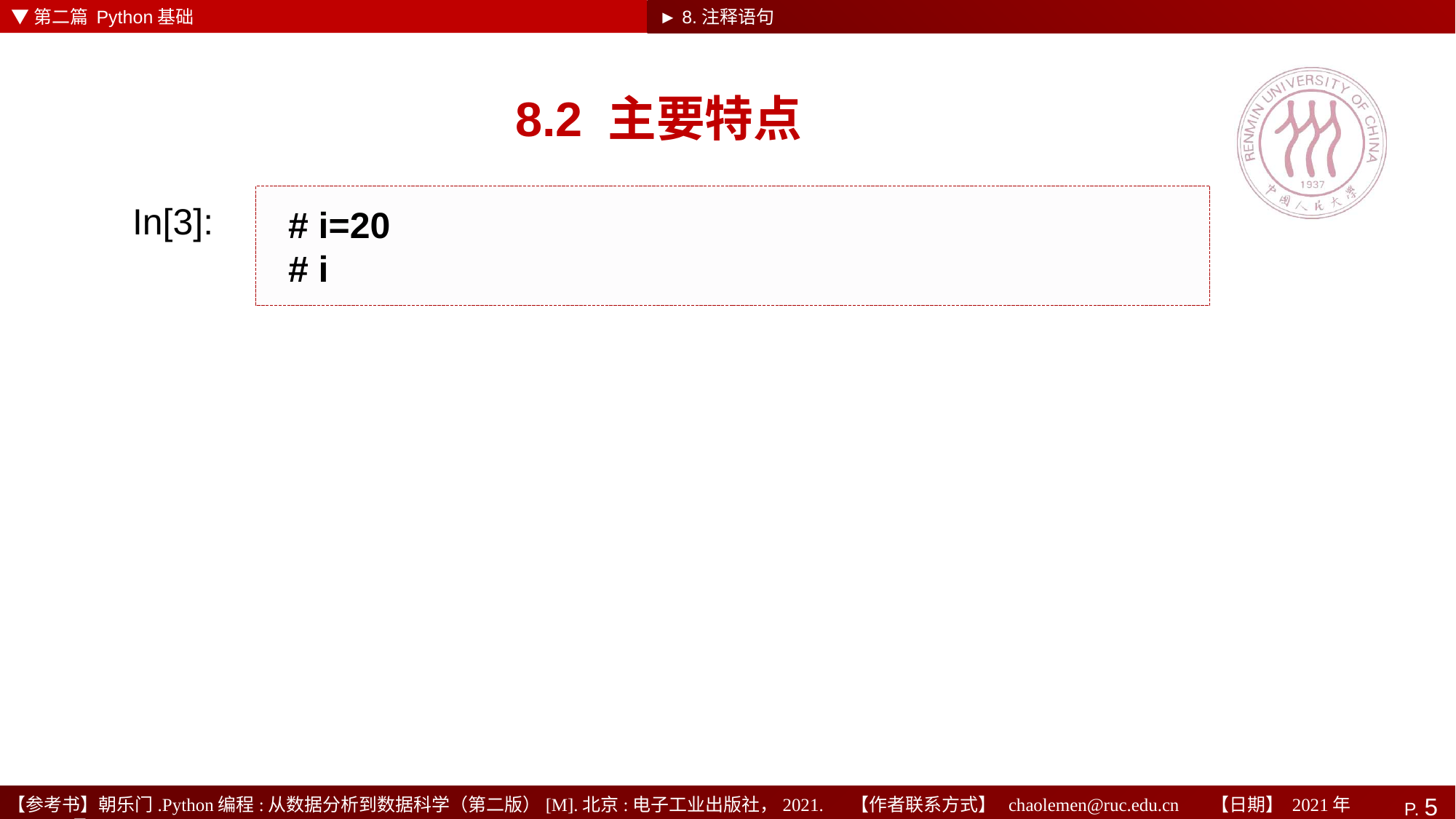

▼第二篇 Python基础
► 8.注释语句
# 8.2 主要特点
# i=20
# i
In[3]: